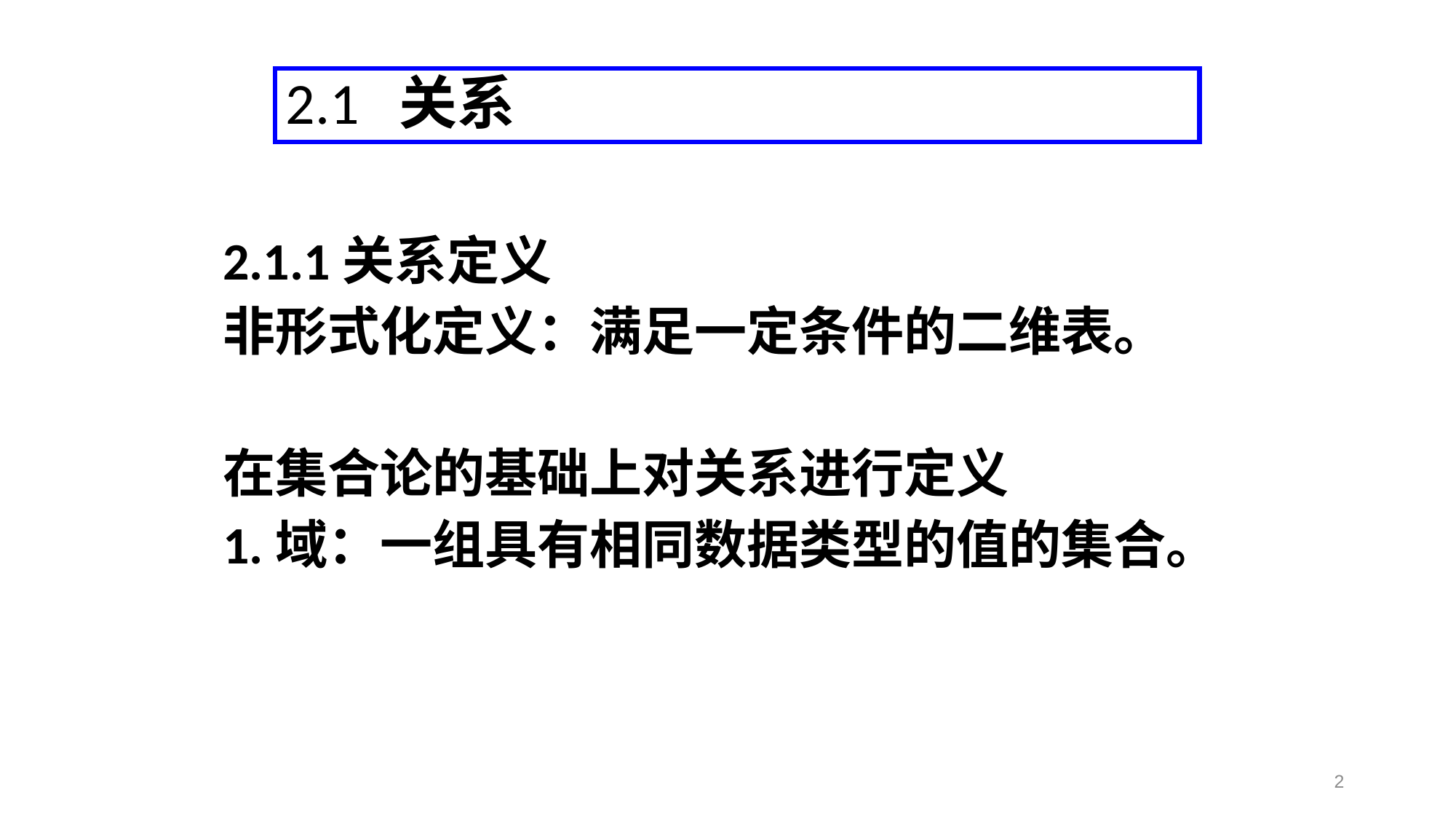

# 2.1  关系
2.1.1关系定义
非形式化定义：满足一定条件的二维表。

在集合论的基础上对关系进行定义
1.域：一组具有相同数据类型的值的集合。
2